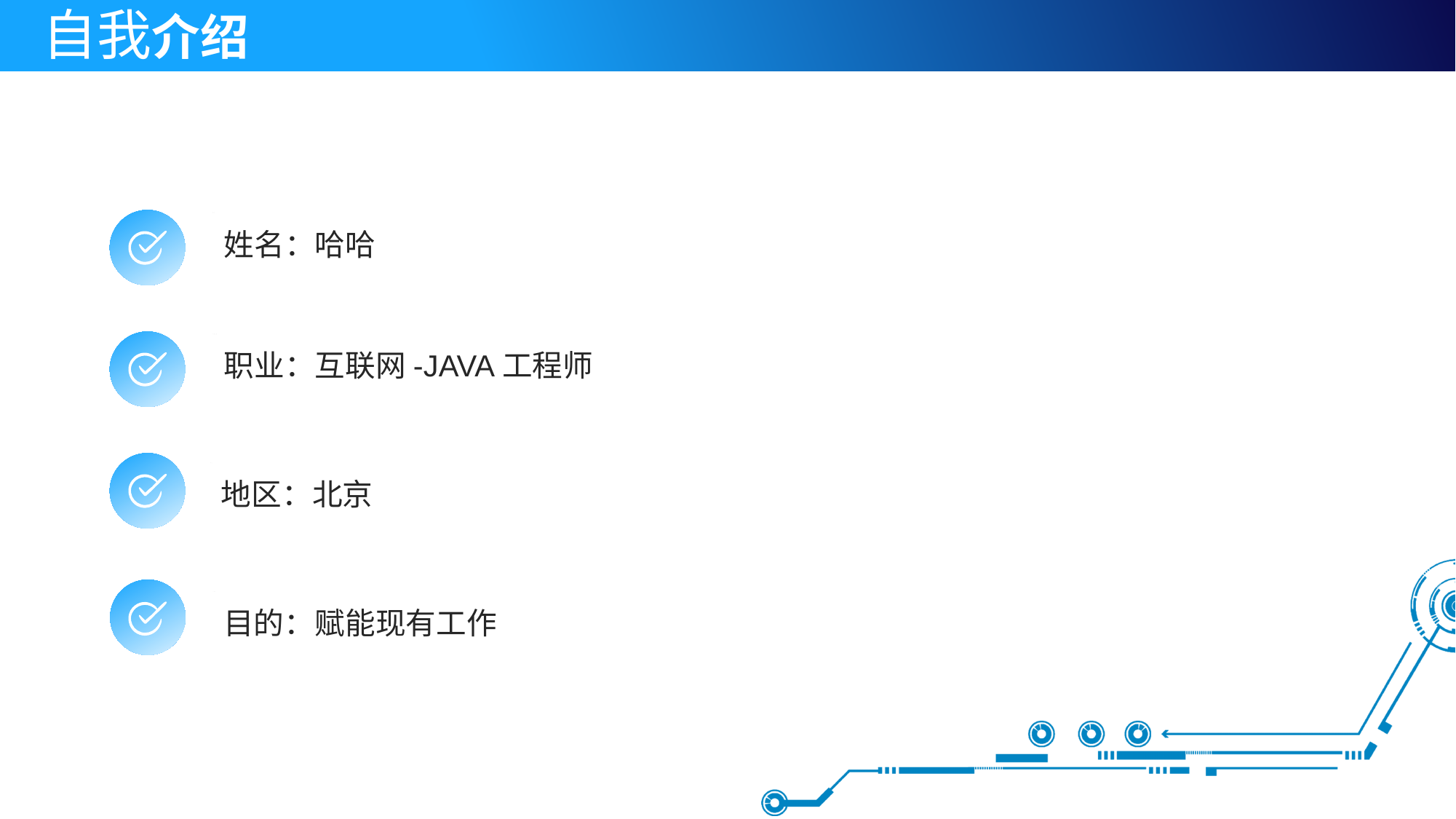

自我介绍
第一部分

姓名：哈哈

职业：互联网-JAVA工程师

地区：北京

目的：赋能现有工作